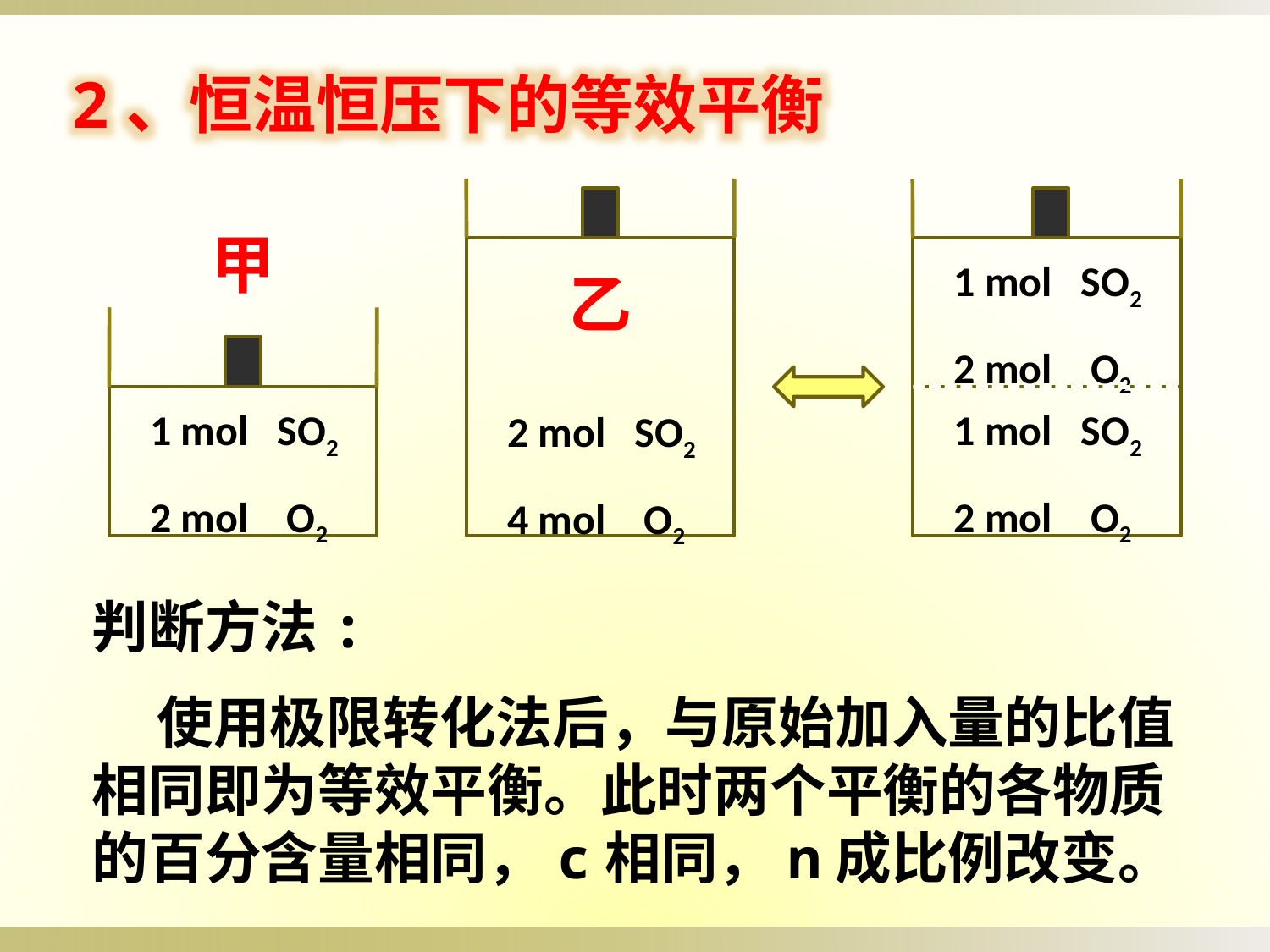

2、恒温恒压下的等效平衡

   2 mol   SO2
   4 mol    O2
乙

   1 mol   SO2
   2 mol    O2
   1 mol   SO2
   2 mol    O2
甲

   1 mol   SO2
   2 mol    O2

判断方法:
    使用极限转化法后，与原始加入量的比值相同即为等效平衡。此时两个平衡的各物质的百分含量相同，c相同，n成比例改变。